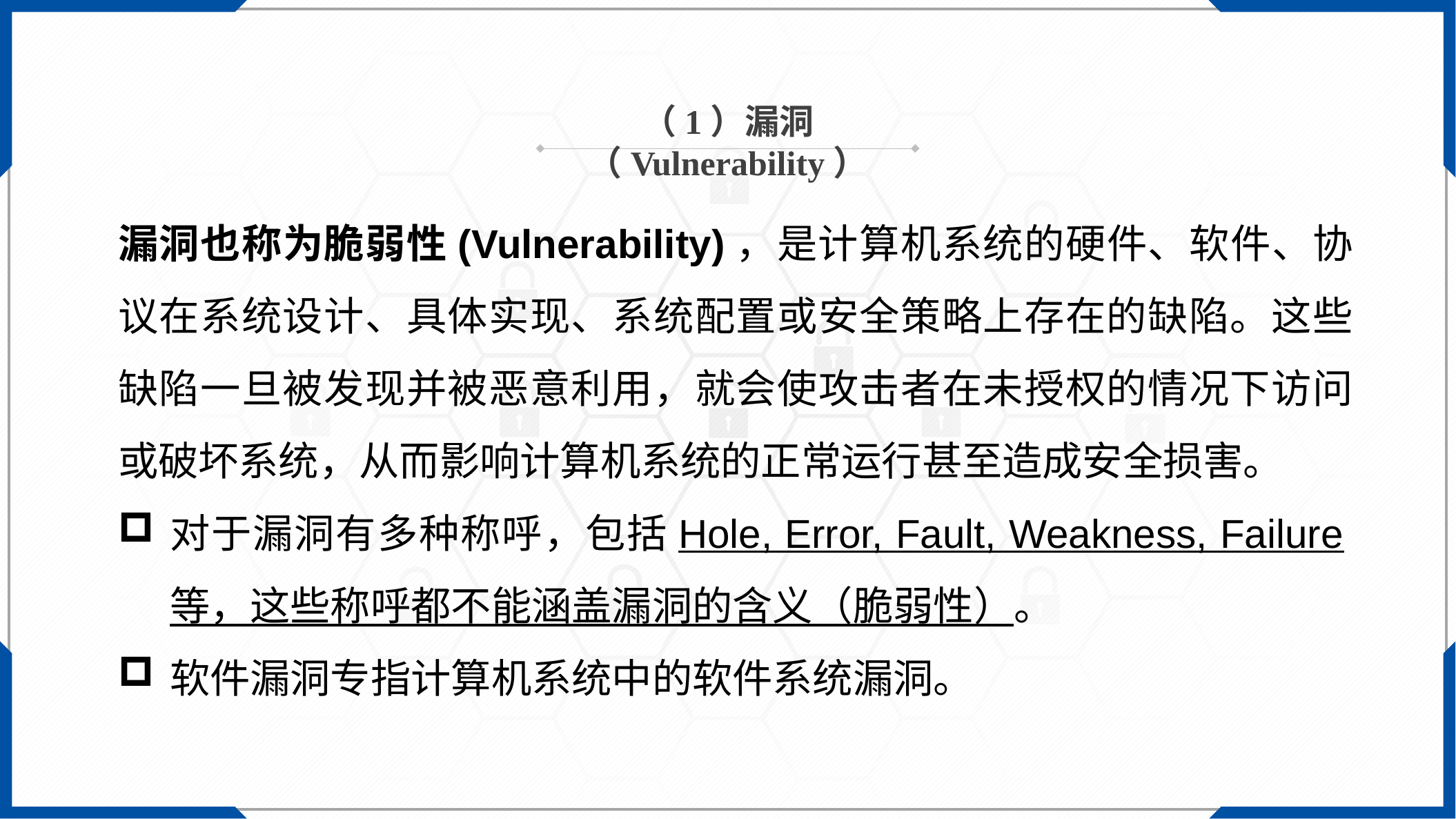

（1）漏洞（Vulnerability）
漏洞也称为脆弱性(Vulnerability)，是计算机系统的硬件、软件、协议在系统设计、具体实现、系统配置或安全策略上存在的缺陷。这些缺陷一旦被发现并被恶意利用，就会使攻击者在未授权的情况下访问或破坏系统，从而影响计算机系统的正常运行甚至造成安全损害。
对于漏洞有多种称呼，包括Hole, Error, Fault, Weakness, Failure等，这些称呼都不能涵盖漏洞的含义（脆弱性）。
软件漏洞专指计算机系统中的软件系统漏洞。